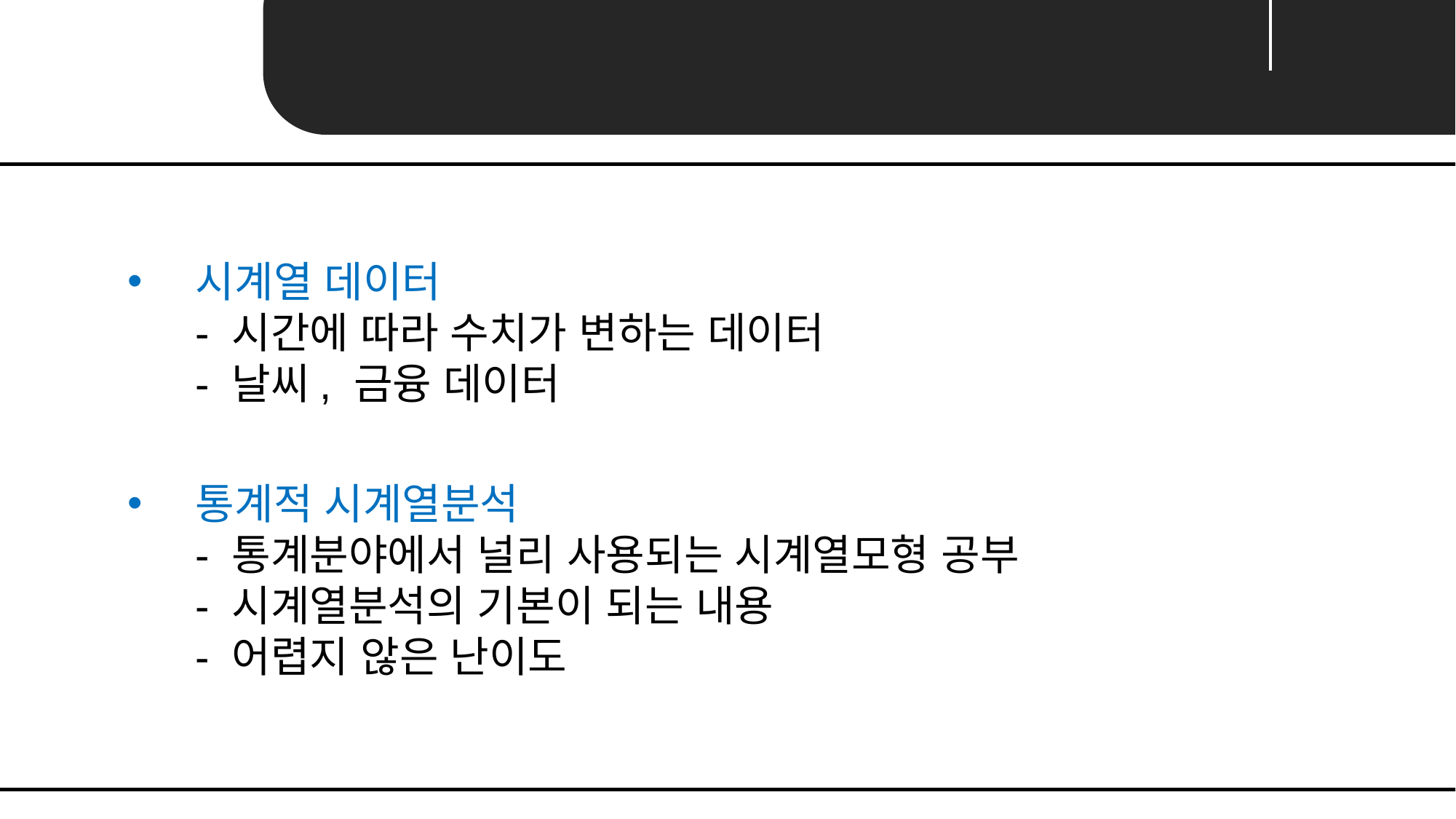

Unit  01 ㅣ 시계열분석 소개
시계열 데이터
- 시간에 따라 수치가 변하는 데이터
- 날씨, 금융 데이터

통계적 시계열분석
- 통계분야에서 널리 사용되는 시계열모형 공부
- 시계열분석의 기본이 되는 내용
- 어렵지 않은 난이도